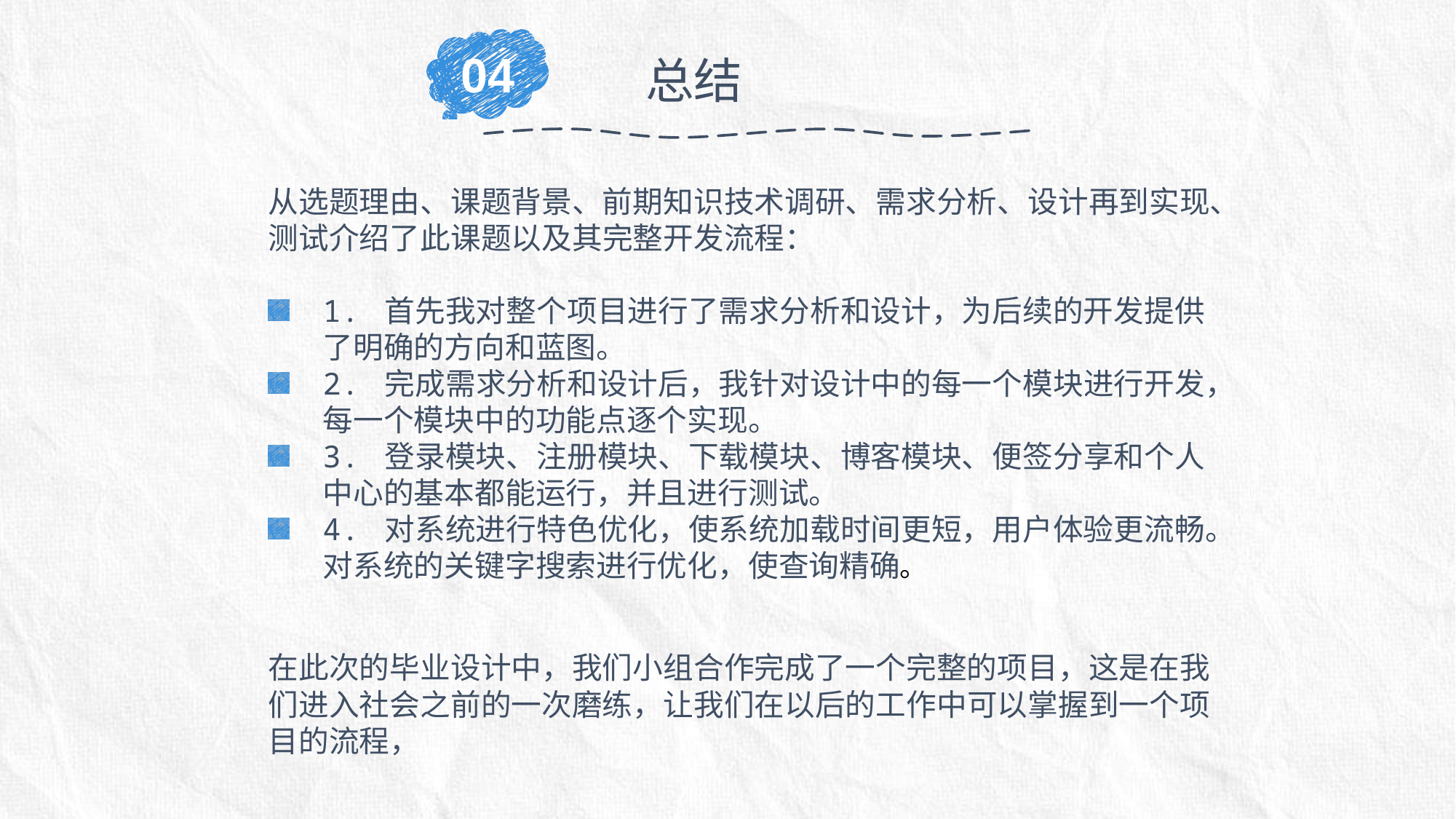

04
     总结

从选题理由、课题背景、前期知识技术调研、需求分析、设计再到实现、测试介绍了此课题以及其完整开发流程：

1. 首先我对整个项目进行了需求分析和设计，为后续的开发提供了明确的方向和蓝图。
2. 完成需求分析和设计后，我针对设计中的每一个模块进行开发，每一个模块中的功能点逐个实现。
3. 登录模块、注册模块、下载模块、博客模块、便签分享和个人中心的基本都能运行，并且进行测试。
4. 对系统进行特色优化，使系统加载时间更短，用户体验更流畅。对系统的关键字搜索进行优化，使查询精确。

在此次的毕业设计中，我们小组合作完成了一个完整的项目，这是在我们进入社会之前的一次磨练，让我们在以后的工作中可以掌握到一个项目的流程，